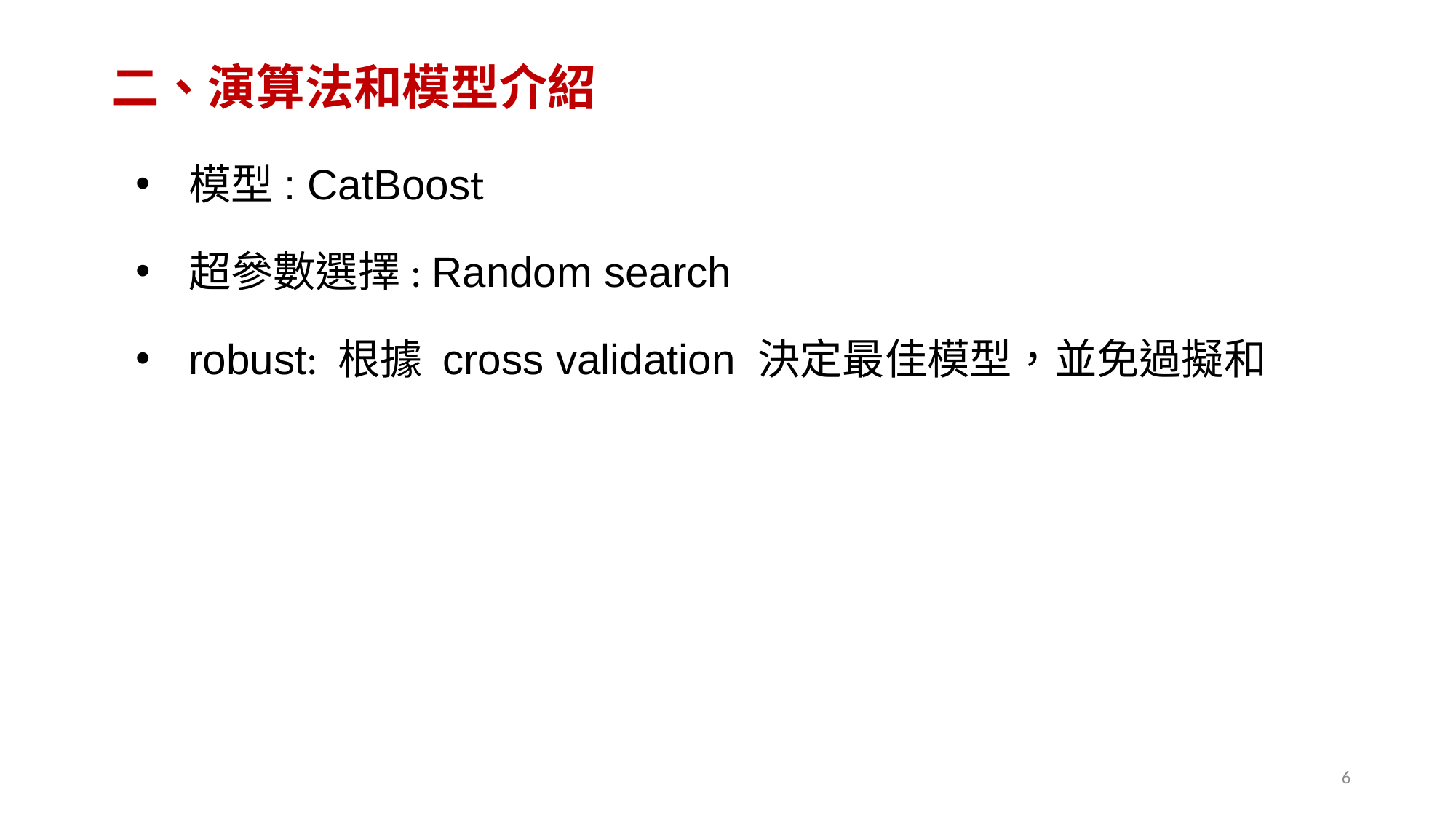

# 二、演算法和模型介紹
模型: CatBoost

超參數選擇: Random search

robust: 根據 cross validation 決定最佳模型，並免過擬和
6